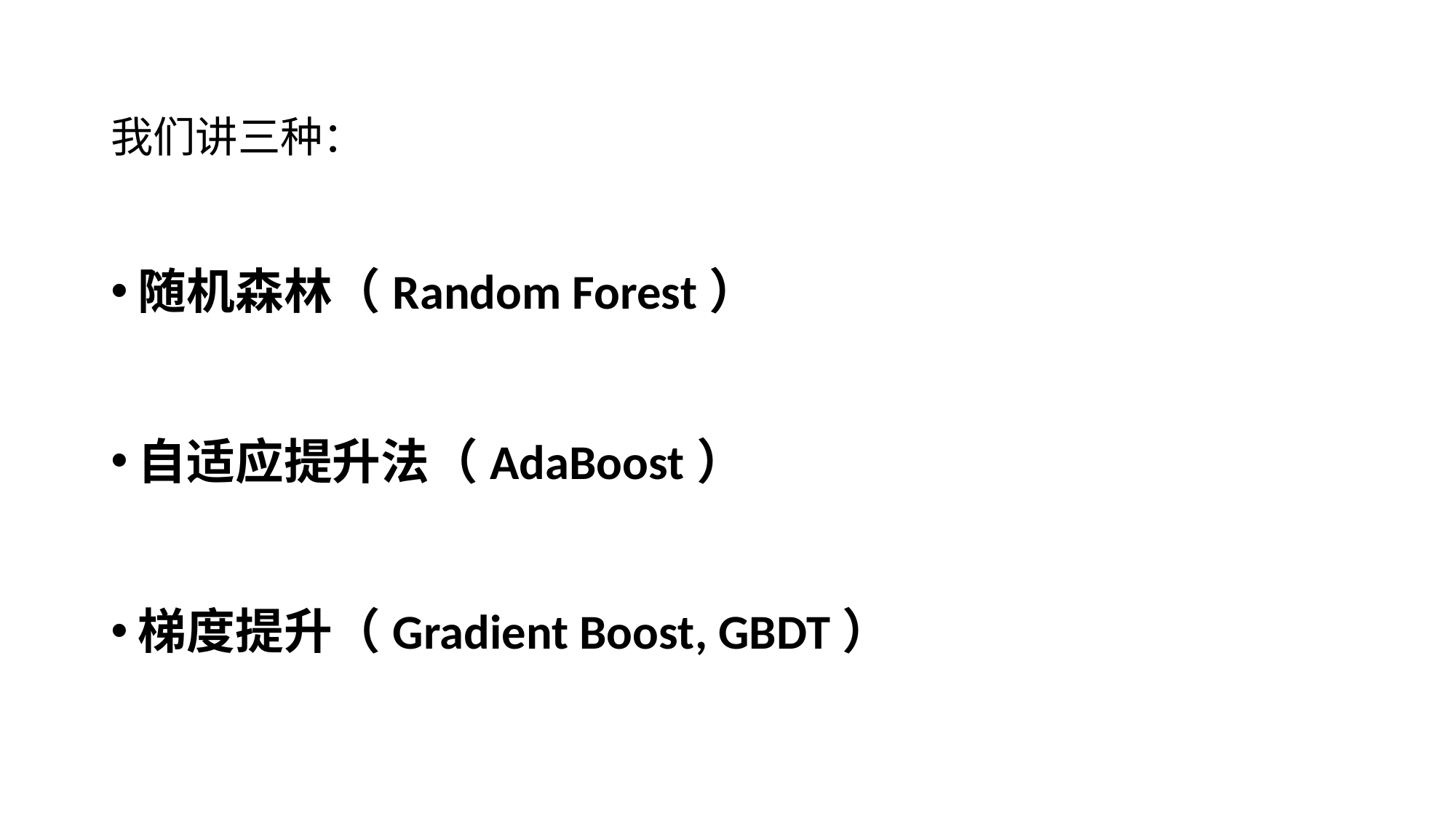

# 我们讲三种：
随机森林（Random Forest）

自适应提升法（AdaBoost）

梯度提升（Gradient Boost, GBDT）